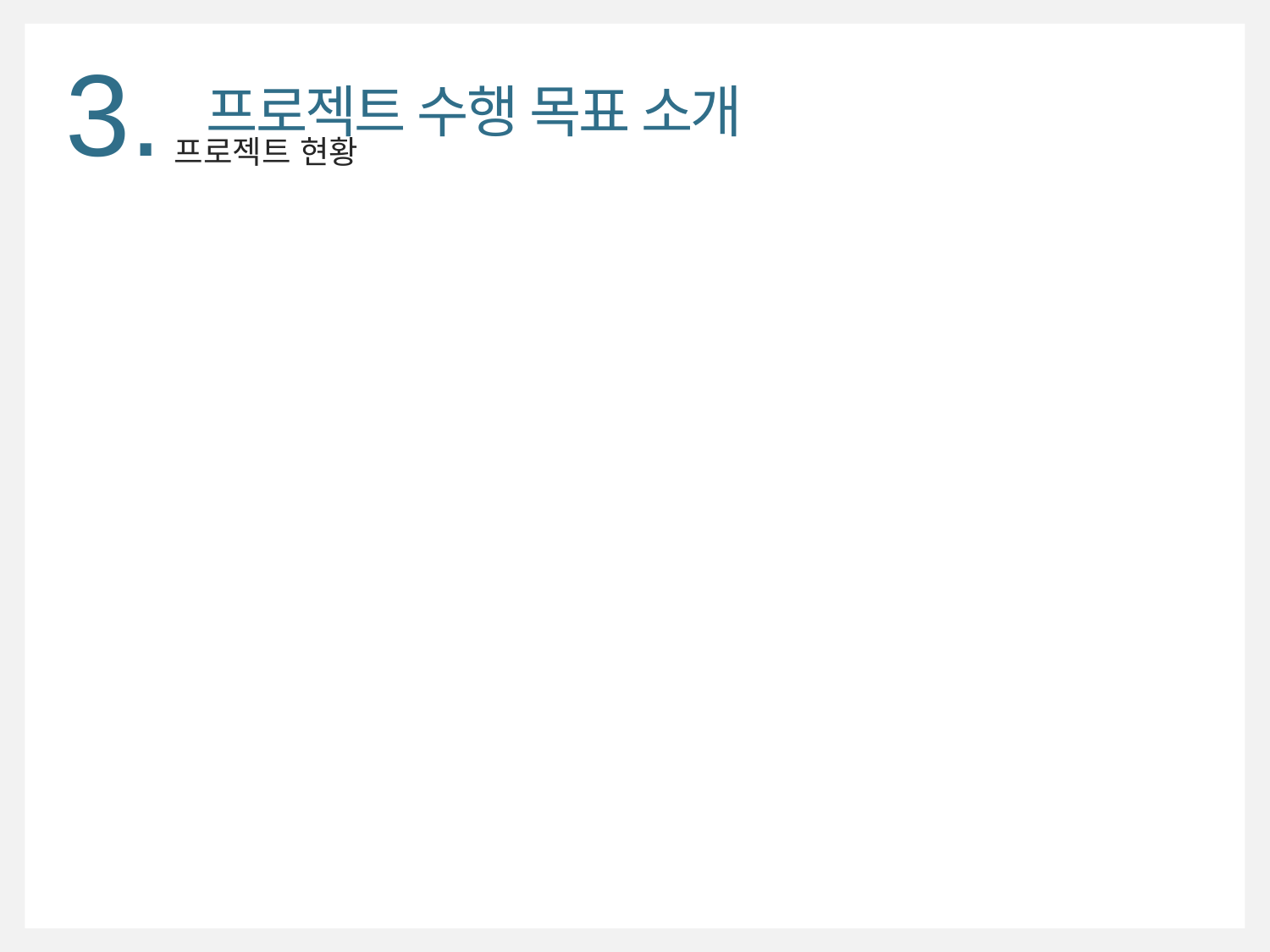

3.
프로젝트 수행 목표 소개
프로젝트 현황